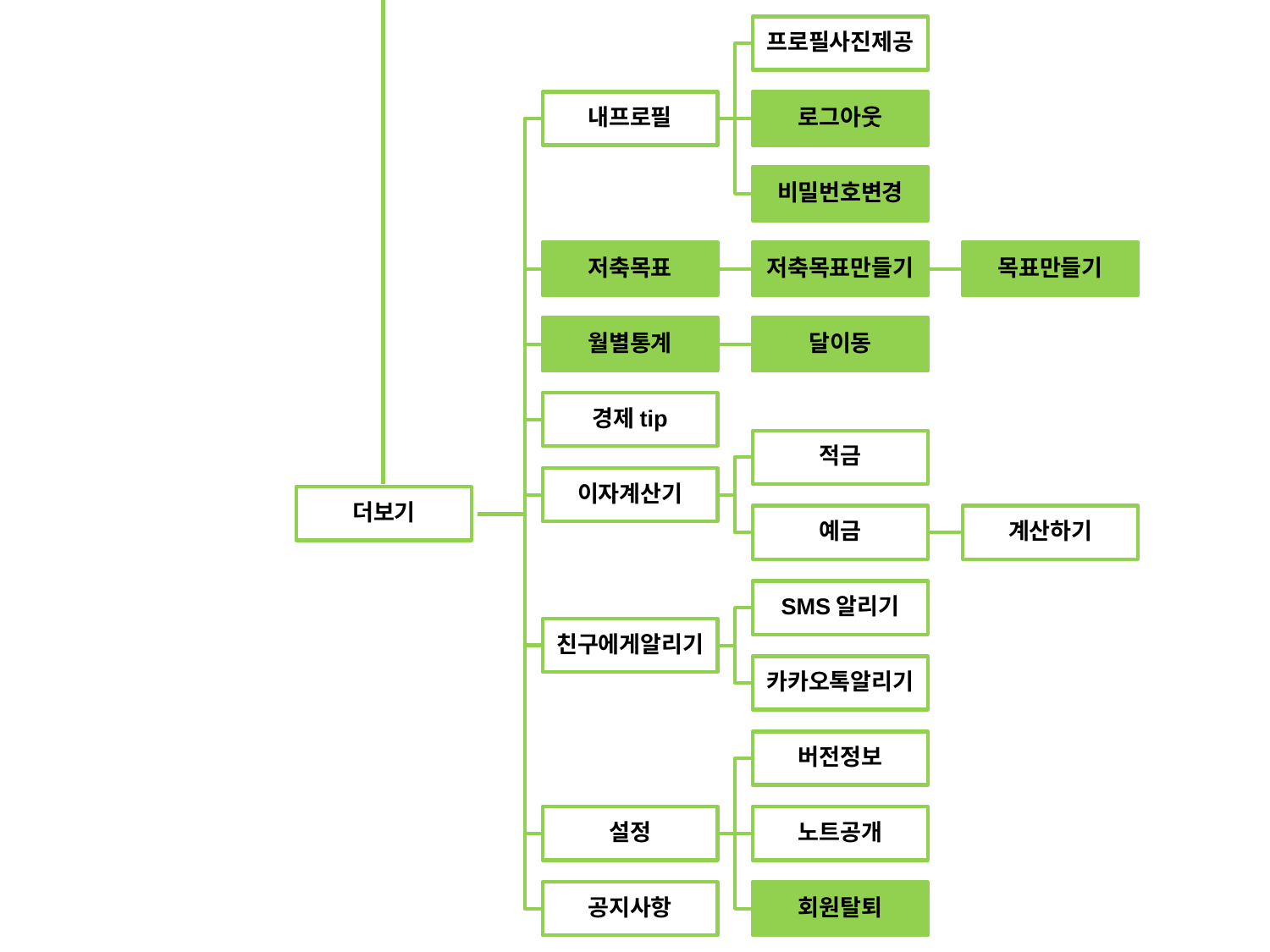

프로필사진제공

내프로필
로그아웃

비밀번호변경
저축목표
저축목표만들기
목표만들기

월별통계
달이동

경제tip

적금

이자계산기
더보기

예금
계산하기

SMS알리기

친구에게알리기

카카오톡알리기
버전정보

설정
노트공개

공지사항
회원탈퇴